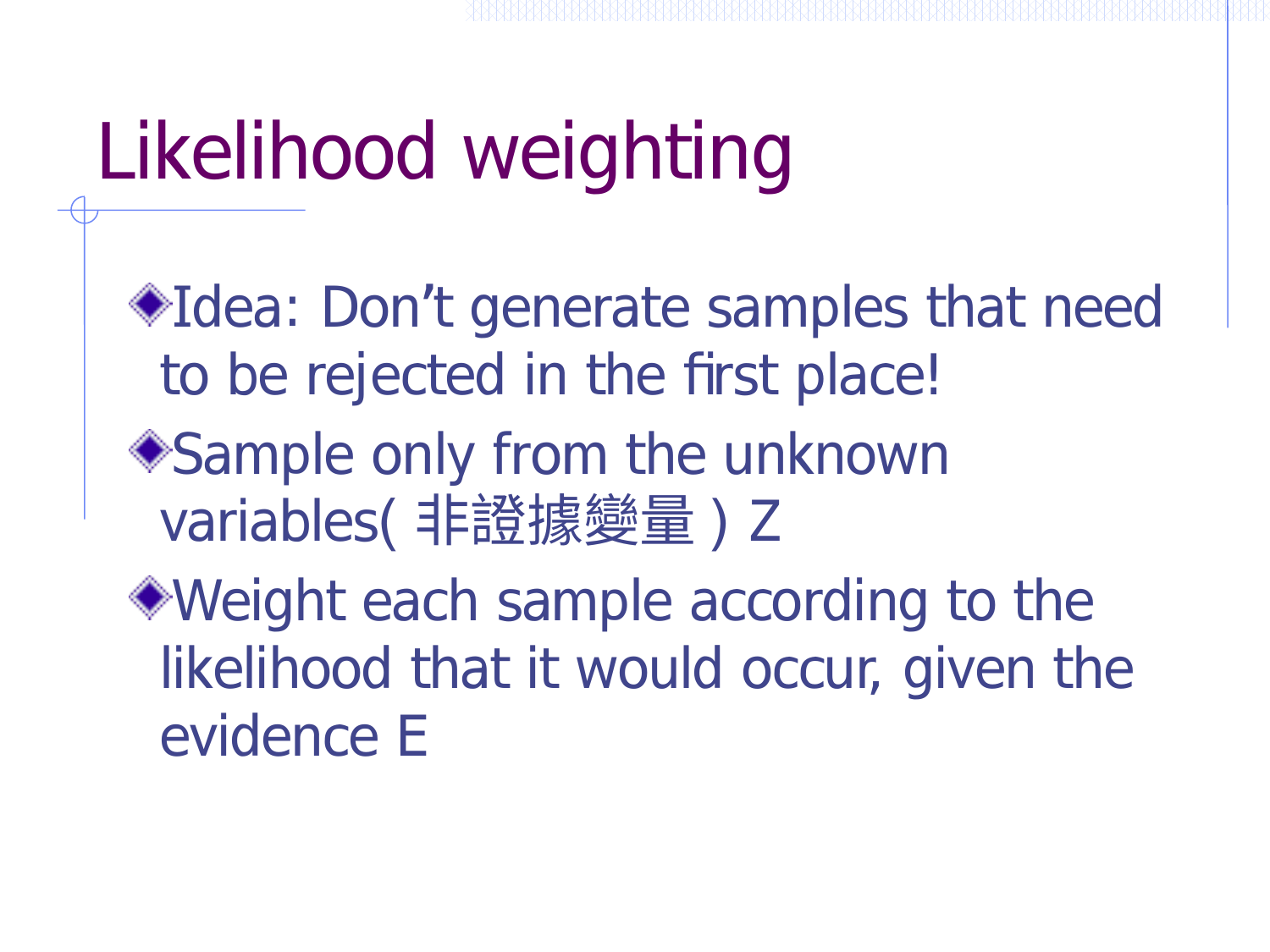

# Likelihood weighting
Idea: Don’t generate samples that need to be rejected in the first place!
Sample only from the unknown variables(非證據變量) Z
Weight each sample according to the likelihood that it would occur, given the evidence E